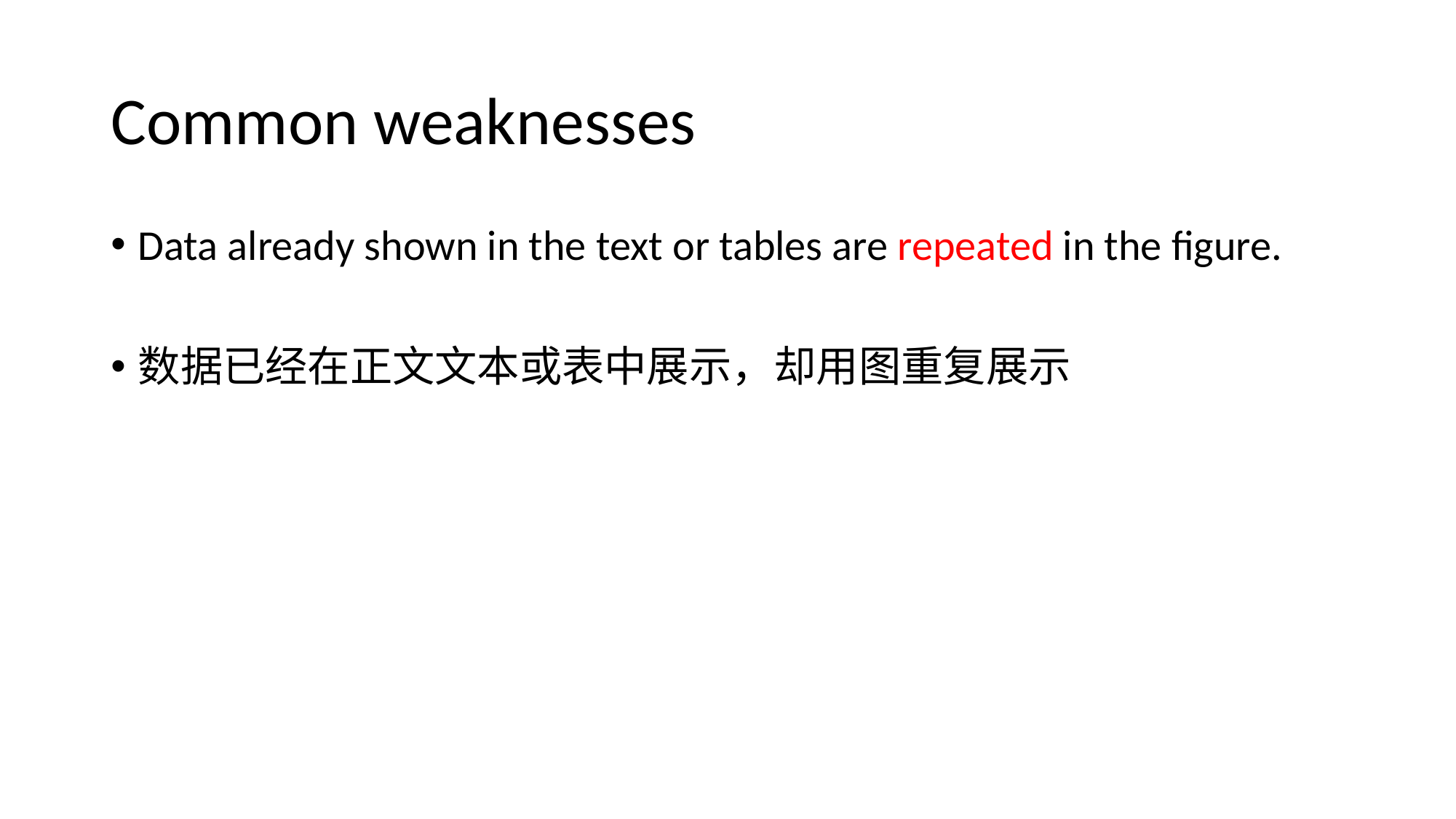

# Common weaknesses
Data already shown in the text or tables are repeated in the figure.

数据已经在正文文本或表中展示，却用图重复展示